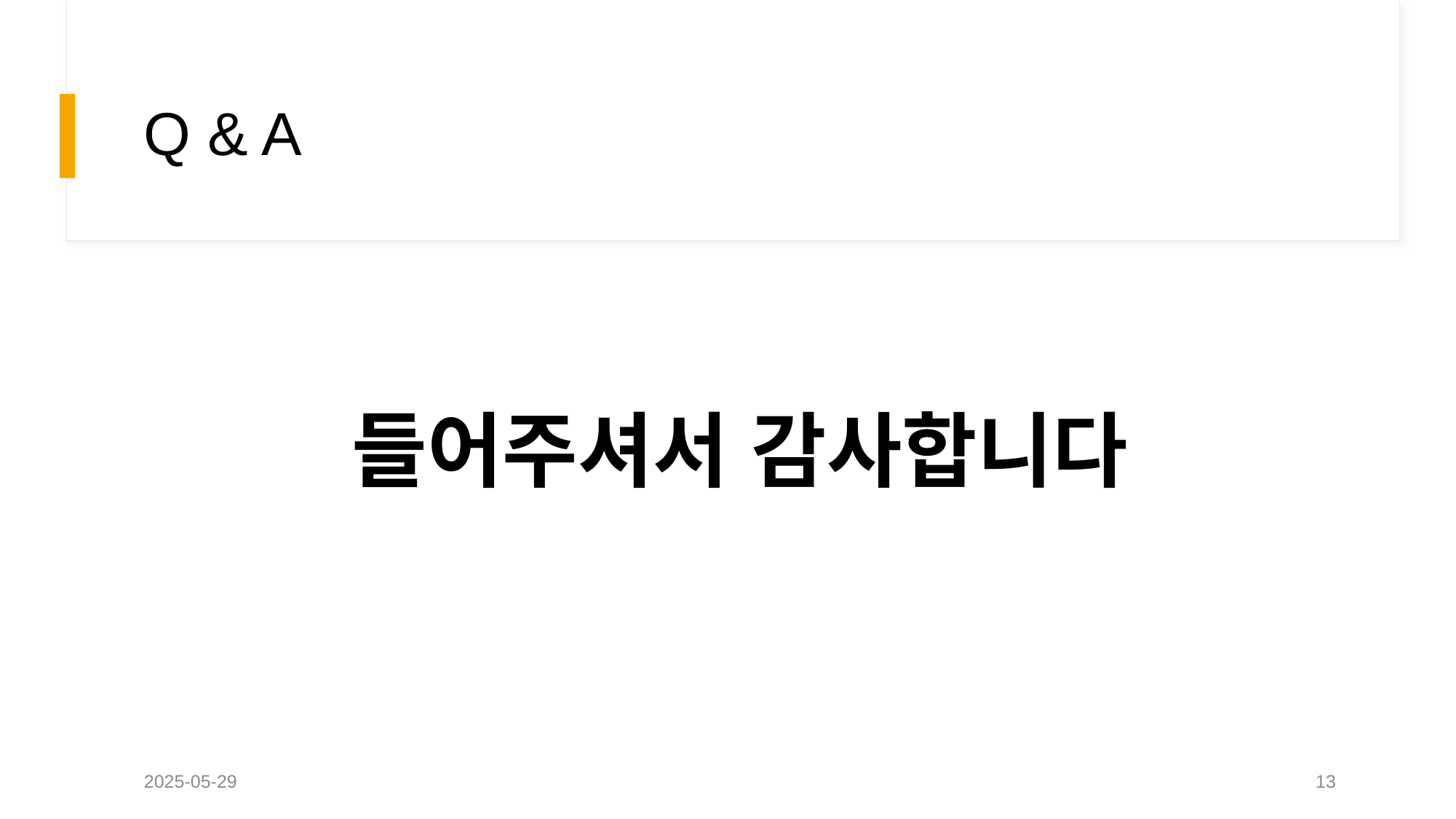

# Q & A
들어주셔서 감사합니다
2025-05-29

13